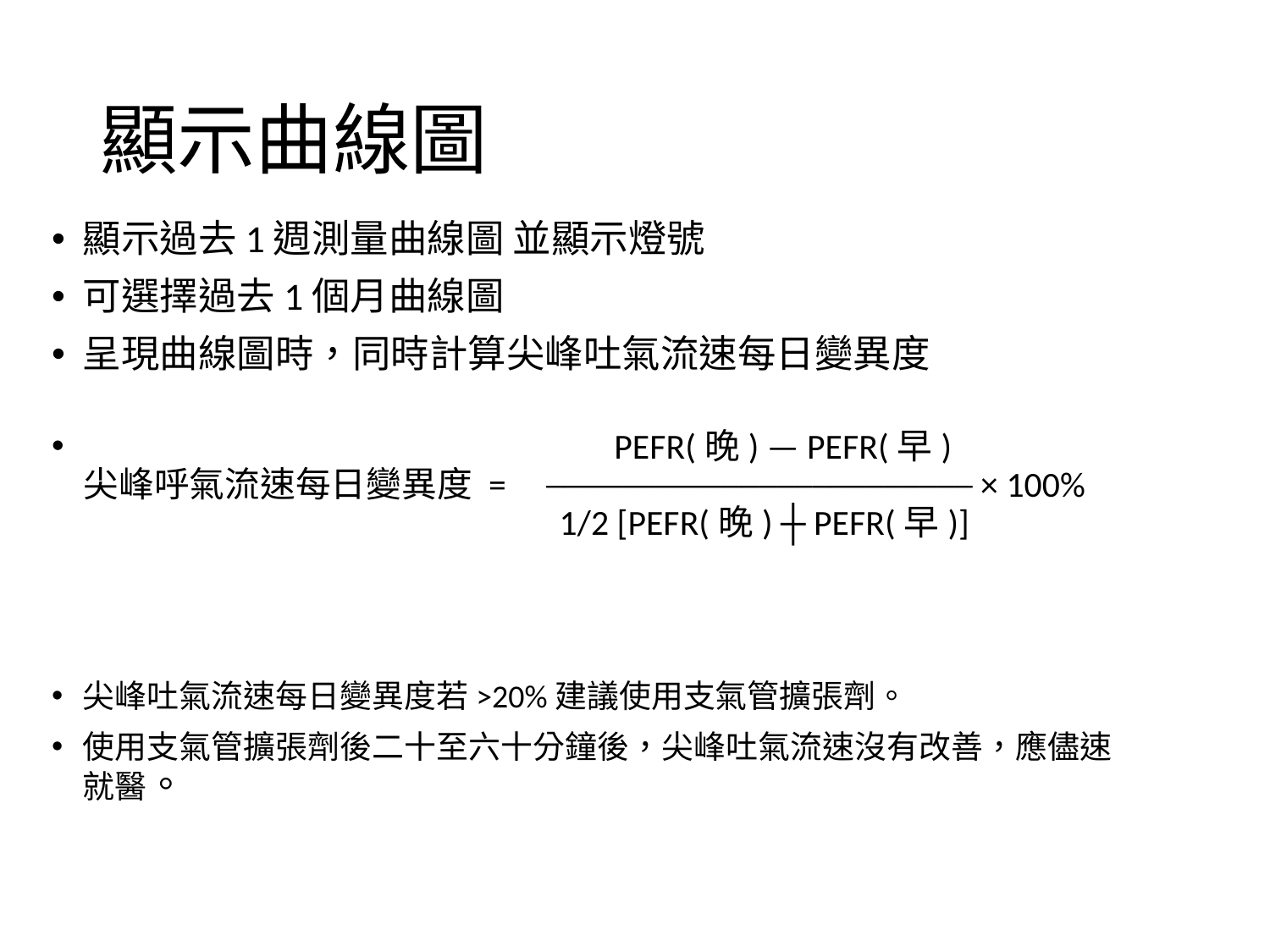

# 顯示曲線圖
顯示過去1週測量曲線圖 並顯示燈號
可選擇過去1個月曲線圖
呈現曲線圖時，同時計算尖峰吐氣流速每日變異度

尖峰吐氣流速每日變異度若>20%建議使用支氣管擴張劑。
使用支氣管擴張劑後二十至六十分鐘後，尖峰吐氣流速沒有改善，應儘速就醫。

　　　　　　　　　　　 　　       PEFR(晚) — PEFR(早)
尖峰呼氣流速每日變異度 =     ──────────────────────── × 100%
　　　　　　　　　　　 　　1/2 [PEFR(晚) ┼ PEFR(早)]